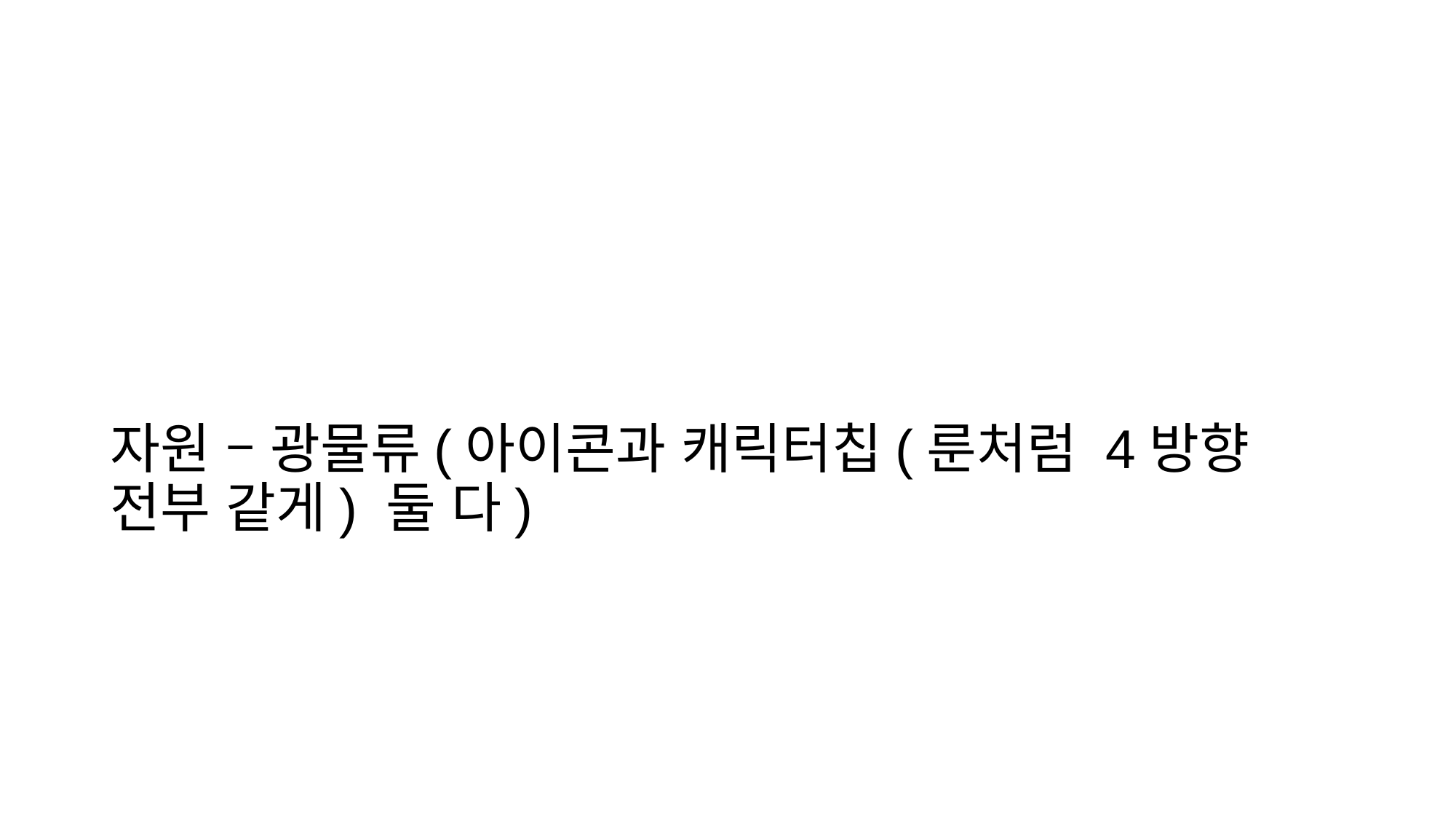

# 자원 – 광물류(아이콘과 캐릭터칩(룬처럼 4방향 전부 같게) 둘 다)